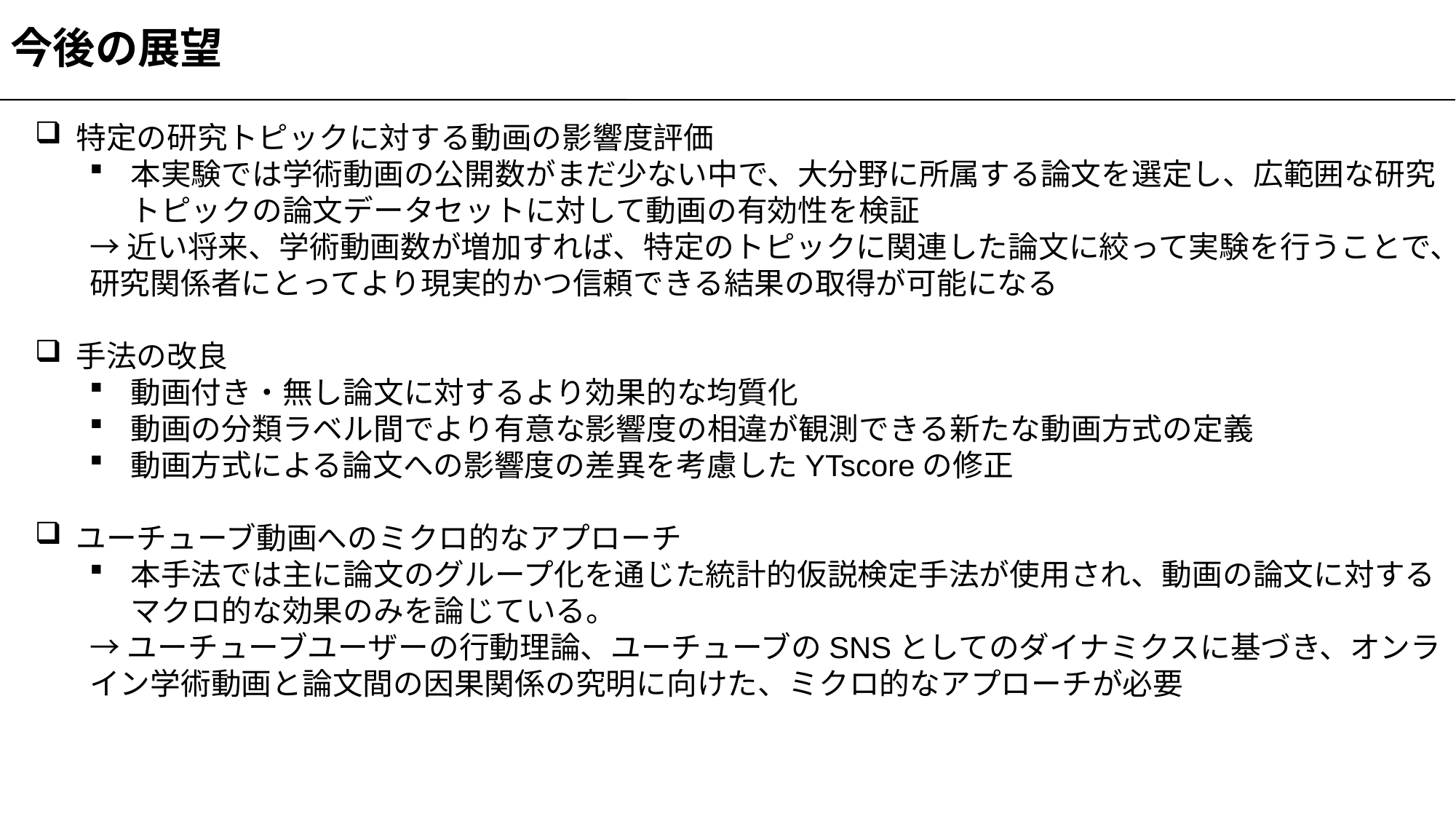

今後の展望
特定の研究トピックに対する動画の影響度評価
本実験では学術動画の公開数がまだ少ない中で、大分野に所属する論文を選定し、広範囲な研究トピックの論文データセットに対して動画の有効性を検証
→近い将来、学術動画数が増加すれば、特定のトピックに関連した論文に絞って実験を行うことで、研究関係者にとってより現実的かつ信頼できる結果の取得が可能になる

手法の改良
動画付き・無し論文に対するより効果的な均質化
動画の分類ラベル間でより有意な影響度の相違が観測できる新たな動画方式の定義
動画方式による論文への影響度の差異を考慮したYTscoreの修正

ユーチューブ動画へのミクロ的なアプローチ
本手法では主に論文のグループ化を通じた統計的仮説検定手法が使用され、動画の論文に対するマクロ的な効果のみを論じている。
→ユーチューブユーザーの行動理論、ユーチューブのSNSとしてのダイナミクスに基づき、オンライン学術動画と論文間の因果関係の究明に向けた、ミクロ的なアプローチが必要